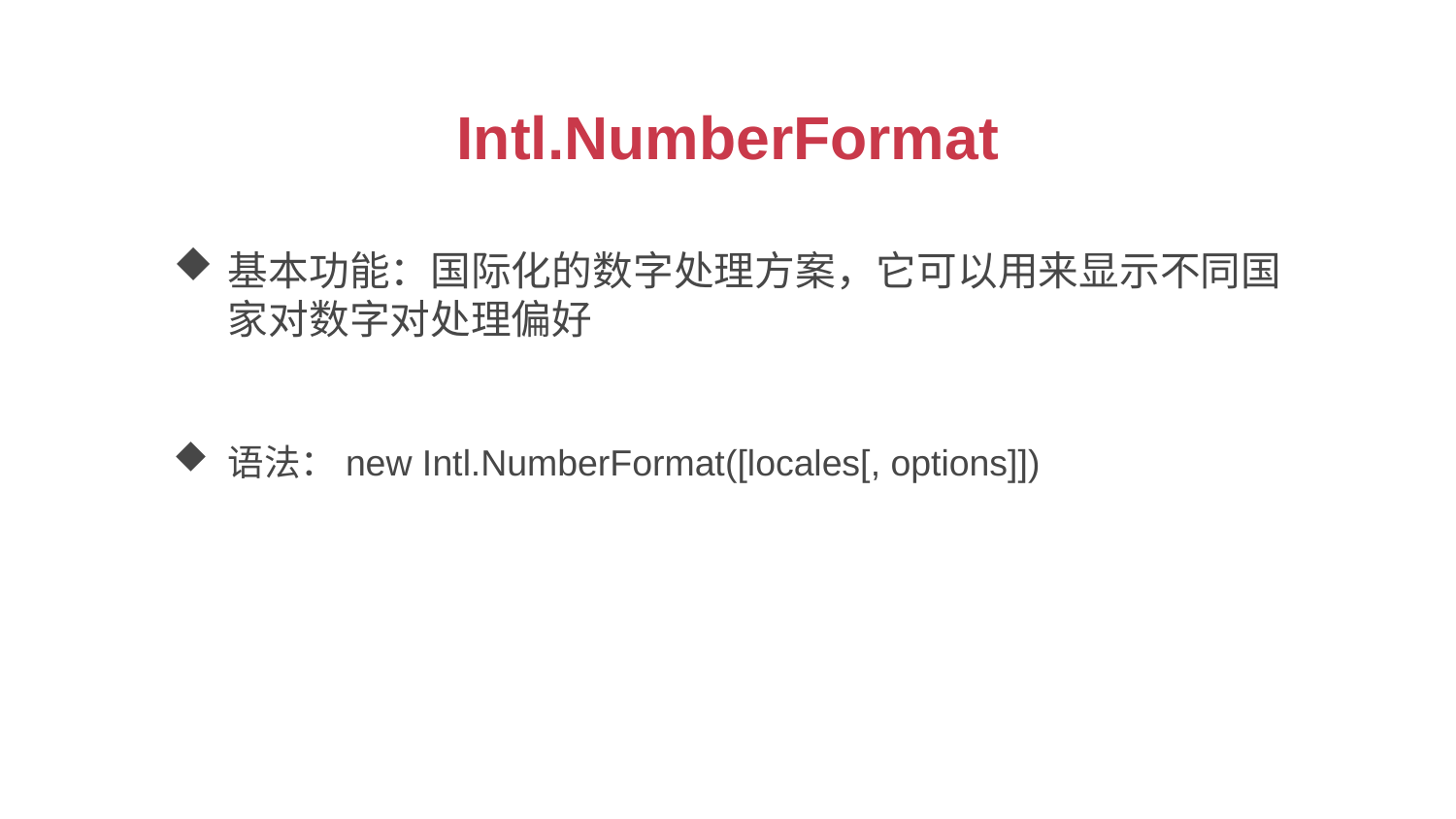

Intl.NumberFormat
基本功能：国际化的数字处理方案，它可以用来显示不同国家对数字对处理偏好
语法：new Intl.NumberFormat([locales[, options]])